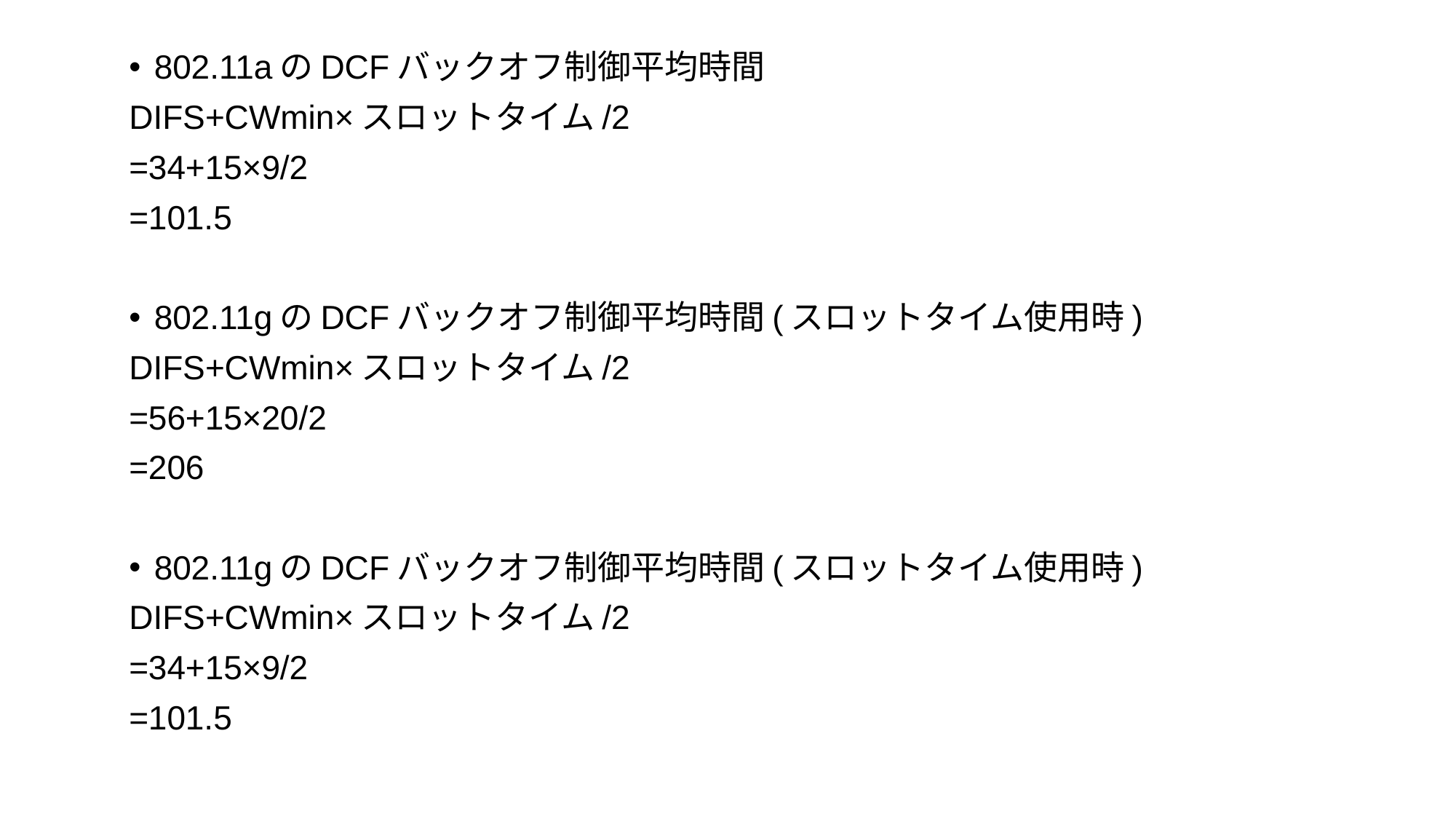

802.11aのDCFバックオフ制御平均時間
DIFS+CWmin×スロットタイム/2
=34+15×9/2
=101.5

802.11gのDCFバックオフ制御平均時間(スロットタイム使用時)
DIFS+CWmin×スロットタイム/2
=56+15×20/2
=206

802.11gのDCFバックオフ制御平均時間(スロットタイム使用時)
DIFS+CWmin×スロットタイム/2
=34+15×9/2
=101.5